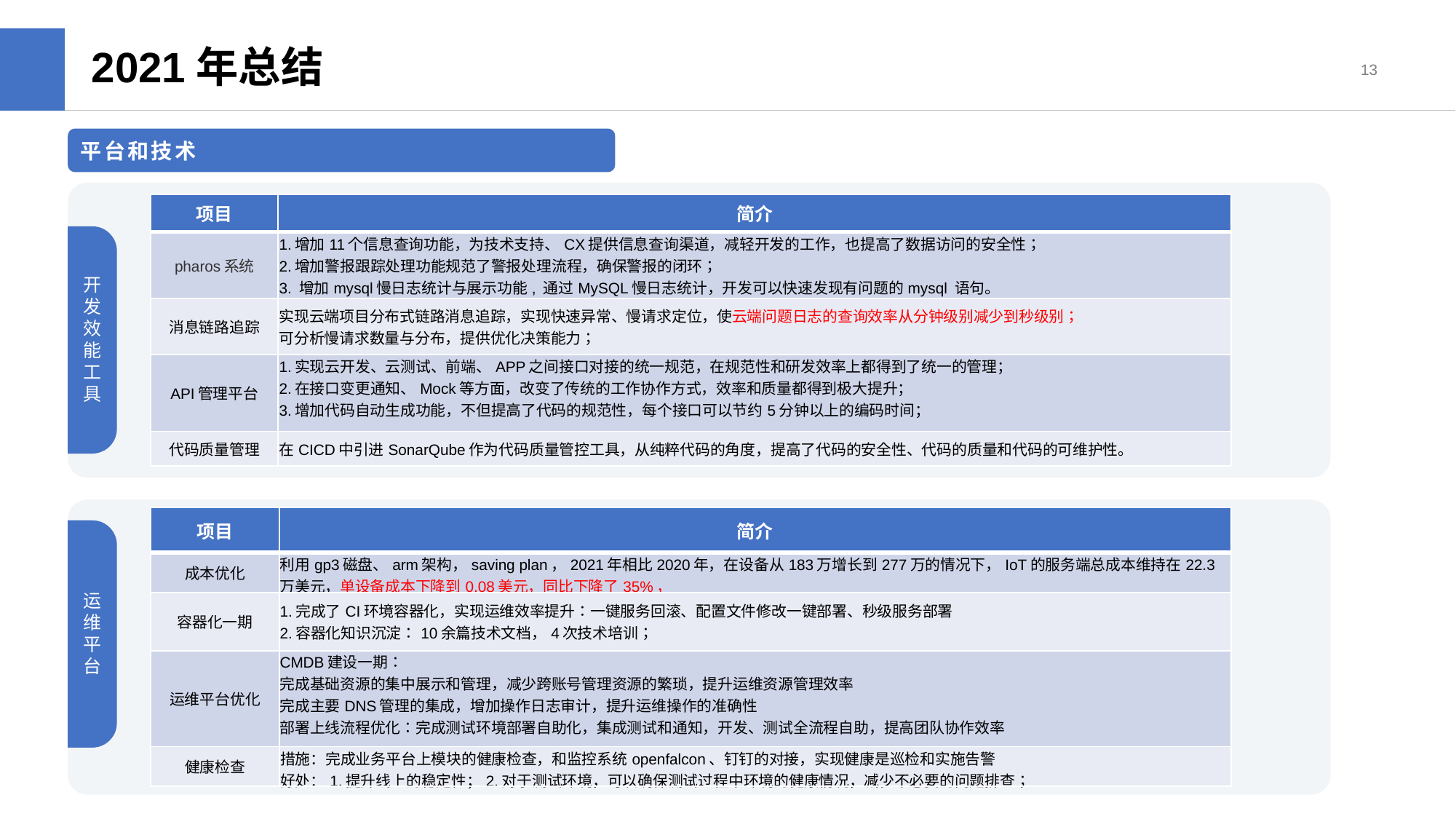

2021年总结
13
平台和技术

| 项目 | 简介 |
| --- | --- |
| pharos系统 | 1.增加11个信息查询功能，为技术支持、CX提供信息查询渠道，减轻开发的工作，也提高了数据访问的安全性； 2.增加警报跟踪处理功能规范了警报处理流程，确保警报的闭环； 3. 增加mysql慢日志统计与展示功能, 通过MySQL慢日志统计，开发可以快速发现有问题的mysql 语句。 |
| 消息链路追踪 | 实现云端项目分布式链路消息追踪，实现快速异常、慢请求定位，使云端问题日志的查询效率从分钟级别减少到秒级别； 可分析慢请求数量与分布，提供优化决策能力； |
| API管理平台 | 1.实现云开发、云测试、前端、APP之间接口对接的统一规范，在规范性和研发效率上都得到了统一的管理； 2.在接口变更通知、Mock等方面，改变了传统的工作协作方式，效率和质量都得到极大提升； 3.增加代码自动生成功能，不但提高了代码的规范性，每个接口可以节约5分钟以上的编码时间； |
| 代码质量管理 | 在CICD中引进SonarQube作为代码质量管控工具，从纯粹代码的角度，提高了代码的安全性、代码的质量和代码的可维护性。 |
开发效能工具

| 项目 | 简介 |
| --- | --- |
| 成本优化 | 利用gp3磁盘、arm架构，saving plan，2021年相比2020年，在设备从183万增长到277万的情况下，IoT的服务端总成本维持在22.3万美元，单设备成本下降到0.08美元，同比下降了35%， |
| 容器化一期 | 1.完成了CI环境容器化，实现运维效率提升：一键服务回滚、配置文件修改一键部署、秒级服务部署 2.容器化知识沉淀：10余篇技术文档，4次技术培训； |
| 运维平台优化 | CMDB建设一期： 完成基础资源的集中展示和管理，减少跨账号管理资源的繁琐，提升运维资源管理效率 完成主要DNS管理的集成，增加操作日志审计，提升运维操作的准确性 部署上线流程优化：完成测试环境部署自助化，集成测试和通知，开发、测试全流程自助，提高团队协作效率 |
| 健康检查 | 措施：完成业务平台上模块的健康检查，和监控系统openfalcon、钉钉的对接，实现健康是巡检和实施告警 好处：1.提升线上的稳定性；2.对于测试环境，可以确保测试过程中环境的健康情况，减少不必要的问题排查； |
运维平台